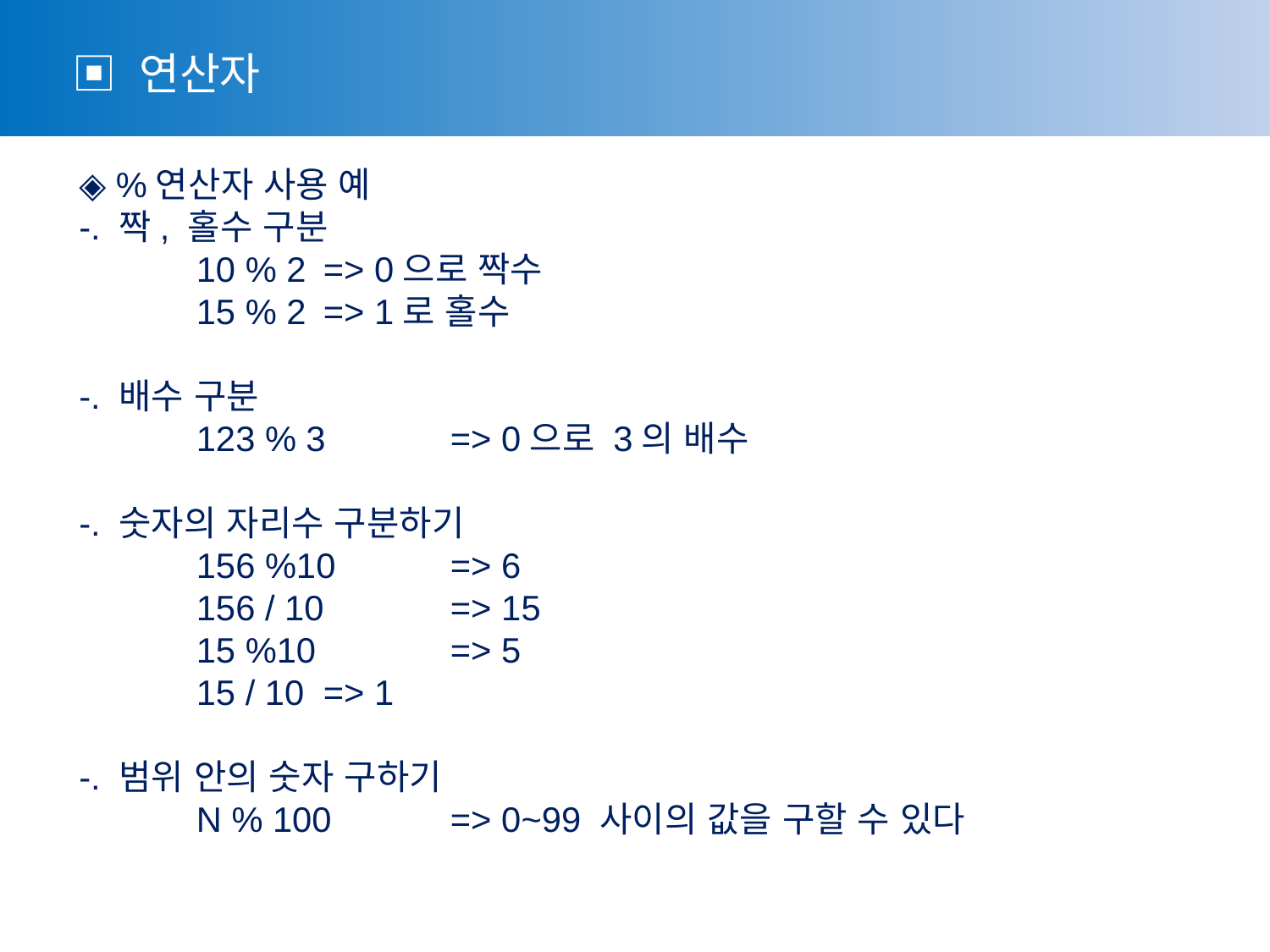

▣ 연산자
 ◈ %연산자 사용 예
 -. 짝, 홀수 구분
	10 % 2	=> 0으로 짝수
	15 % 2	=> 1로 홀수

 -. 배수 구분
	123 % 3	=> 0으로 3의 배수

 -. 숫자의 자리수 구분하기
	156 %10 	=> 6
	156 / 10 	=> 15
	15 %10 	=> 5
	15 / 10 	=> 1

 -. 범위 안의 숫자 구하기
	N % 100	=> 0~99 사이의 값을 구할 수 있다